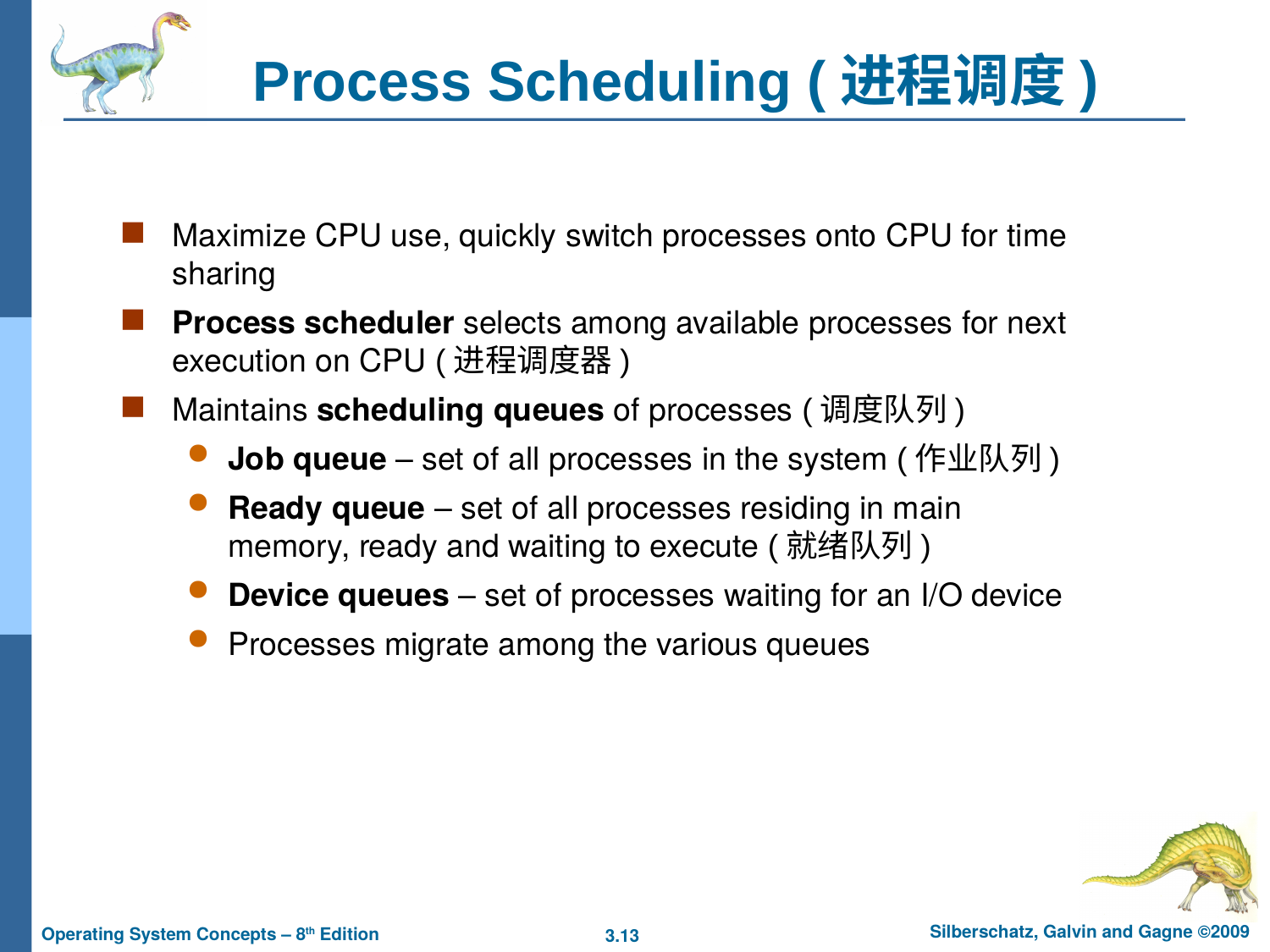

# Process Scheduling (进程调度)
Maximize CPU use, quickly switch processes onto CPU for time sharing
Process scheduler selects among available processes for next execution on CPU (进程调度器)
Maintains scheduling queues of processes (调度队列)
Job queue – set of all processes in the system (作业队列)
Ready queue – set of all processes residing in main memory, ready and waiting to execute (就绪队列)
Device queues – set of processes waiting for an I/O device
Processes migrate among the various queues